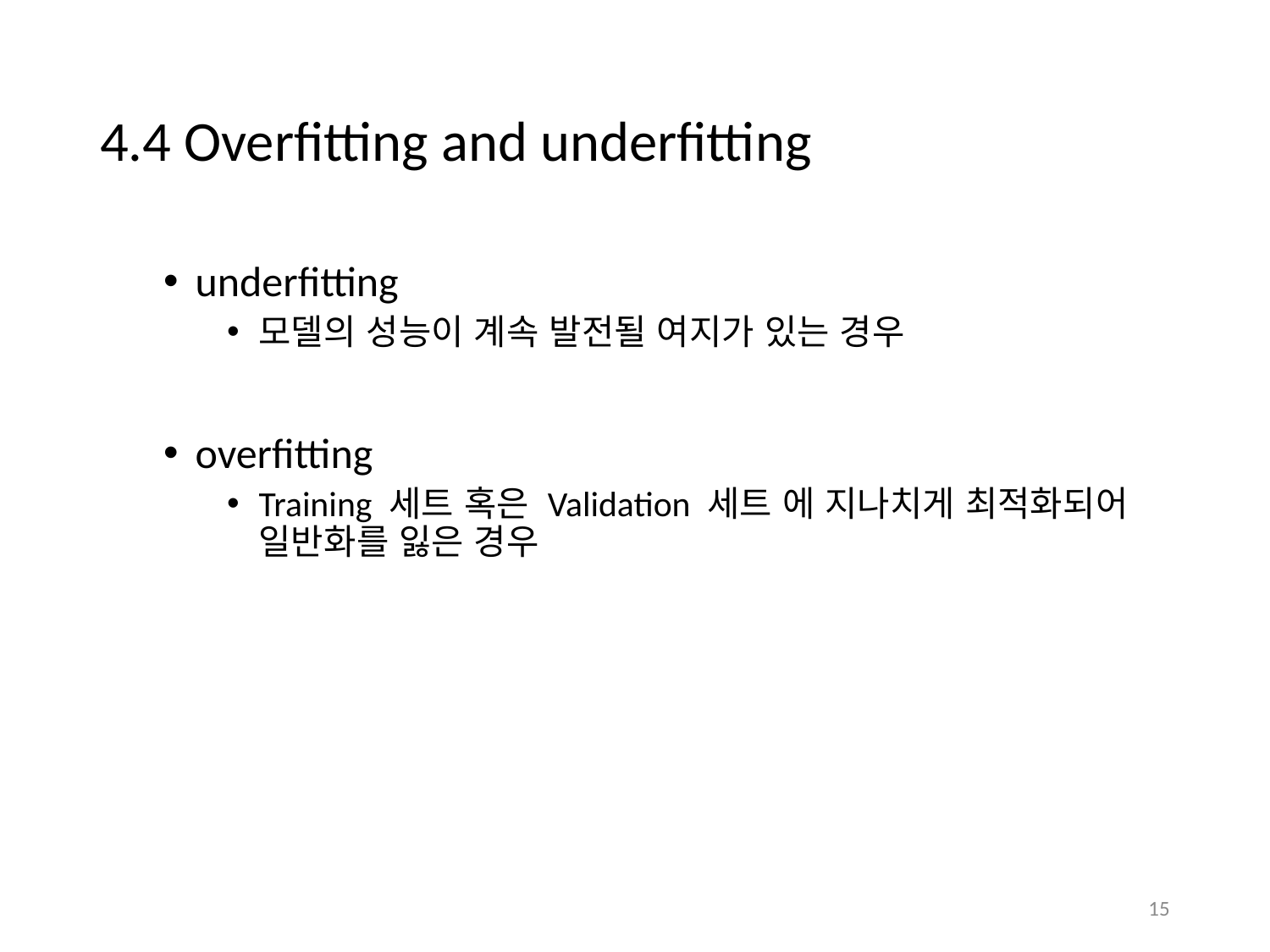

# 4.4 Overfitting and underfitting
underfitting
모델의 성능이 계속 발전될 여지가 있는 경우

overfitting
Training 세트 혹은 Validation 세트 에 지나치게 최적화되어 일반화를 잃은 경우

15